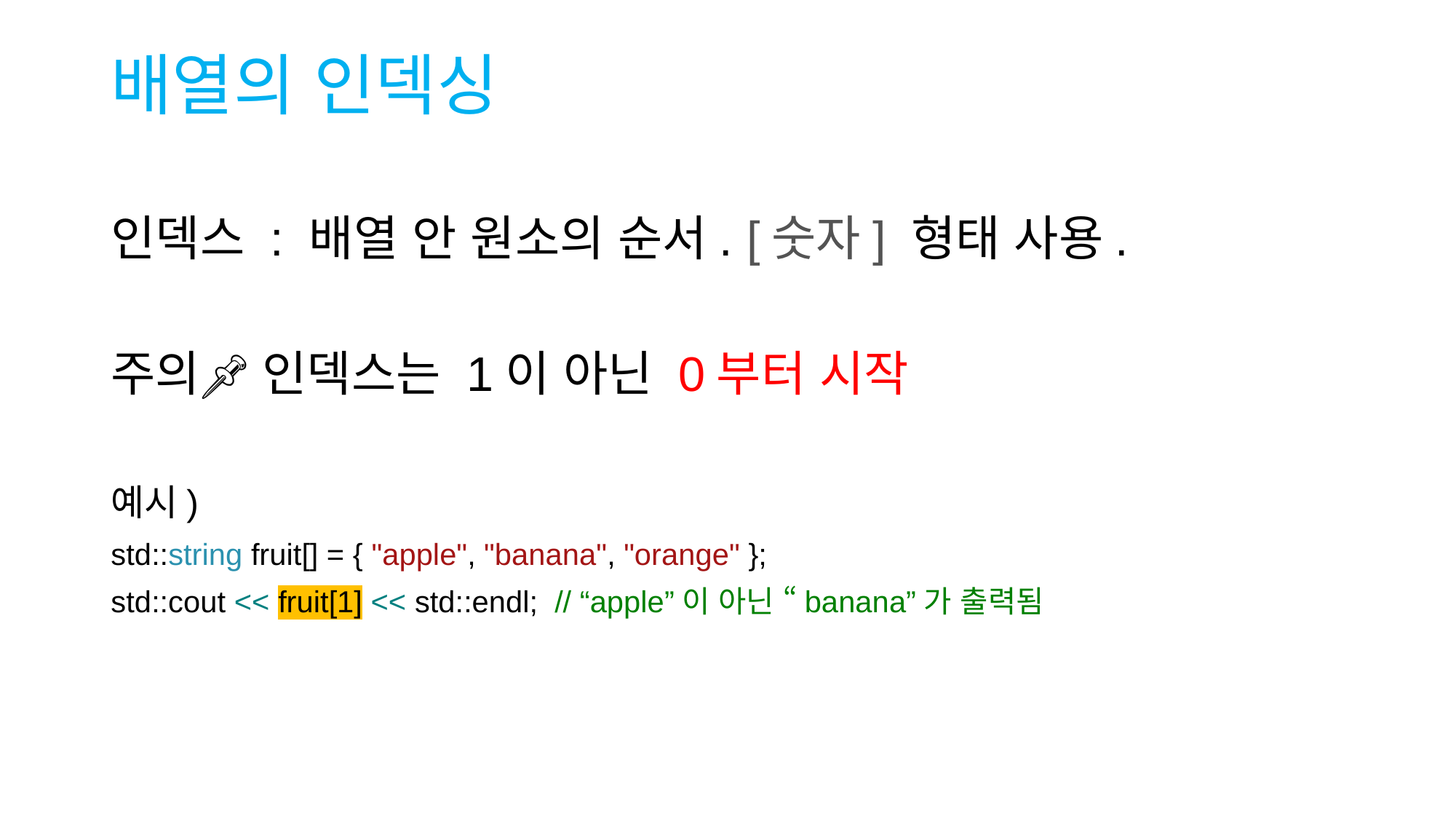

# 배열의 인덱싱
인덱스 : 배열 안 원소의 순서. [숫자] 형태 사용.

주의📌 인덱스는 1이 아닌 0부터 시작

예시)
std::string fruit[] = { "apple", "banana", "orange" };
std::cout << fruit[1] << std::endl;  // “apple”이 아닌 “banana”가 출력됨